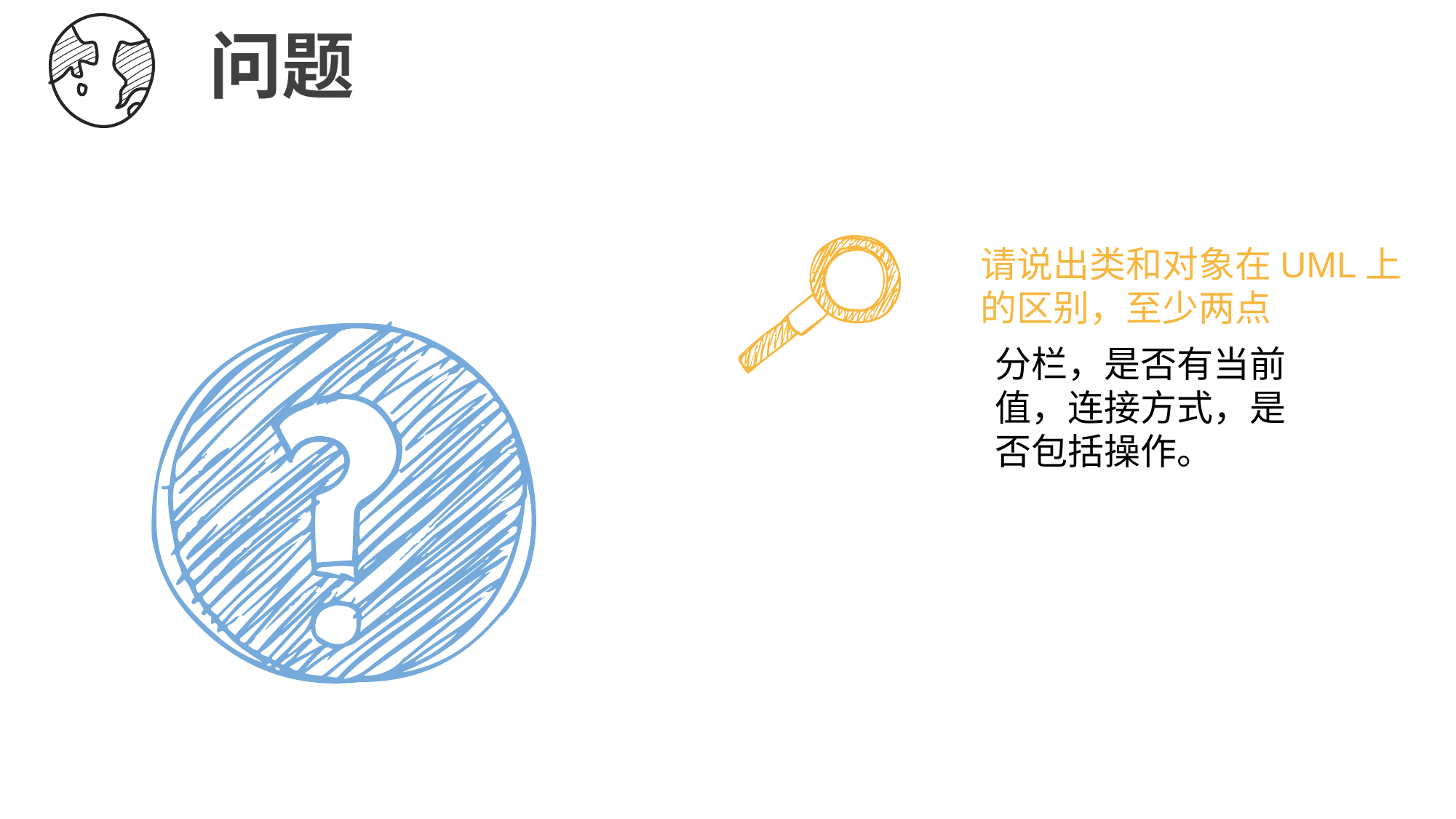

问题

请说出类和对象在UML上
的区别，至少两点

分栏，是否有当前值，连接方式，是否包括操作。